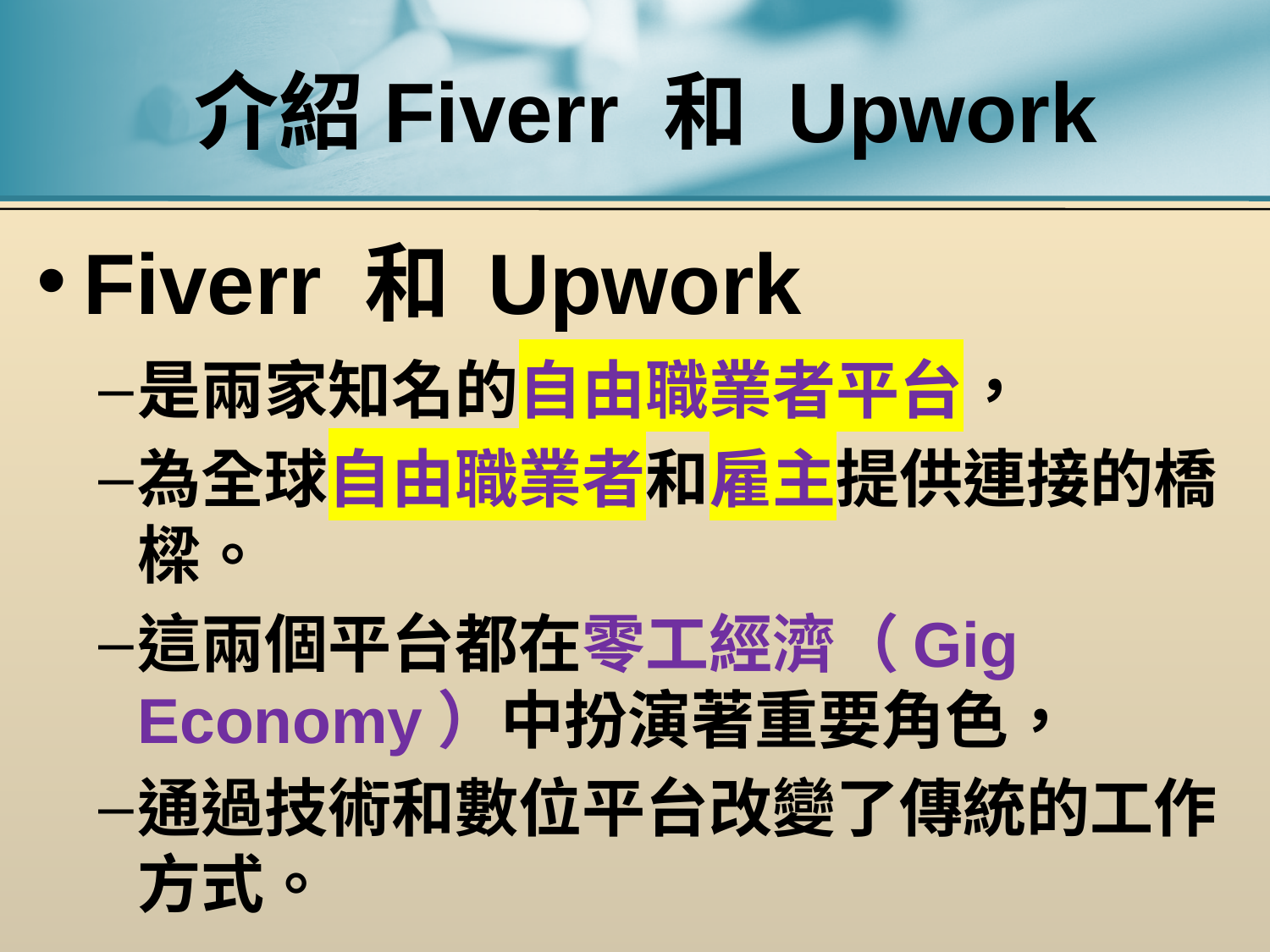

# 介紹Fiverr 和 Upwork
Fiverr 和 Upwork
是兩家知名的自由職業者平台，
為全球自由職業者和雇主提供連接的橋樑。
這兩個平台都在零工經濟（Gig Economy）中扮演著重要角色，
通過技術和數位平台改變了傳統的工作方式。